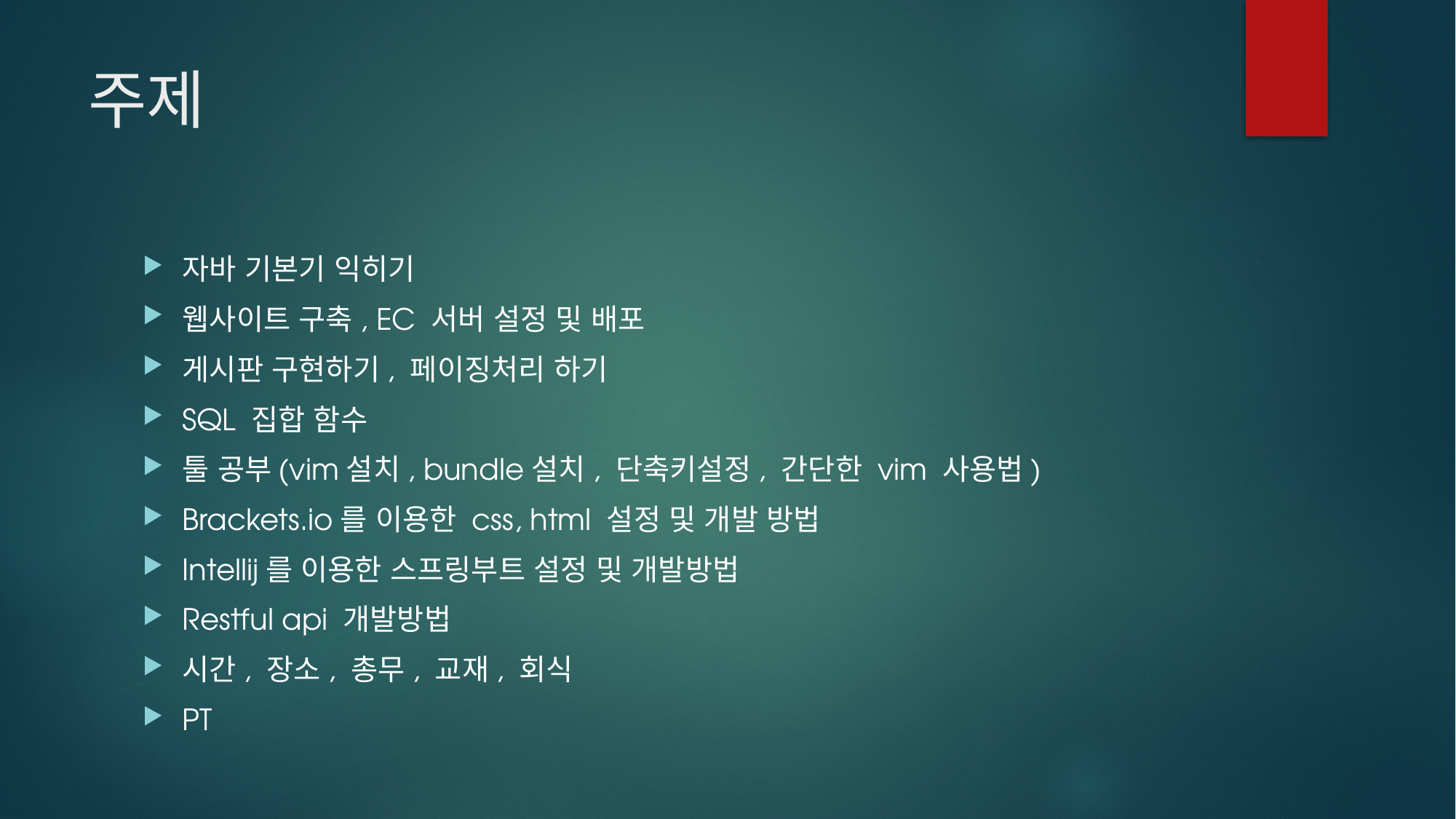

# 주제
자바 기본기 익히기
웹사이트 구축, EC 서버 설정 및 배포
게시판 구현하기, 페이징처리 하기
SQL 집합 함수
툴 공부(vim설치, bundle설치, 단축키설정, 간단한 vim 사용법)
Brackets.io를 이용한 css, html 설정 및 개발 방법
Intellij를 이용한 스프링부트 설정 및 개발방법
Restful api 개발방법
시간, 장소, 총무, 교재, 회식
PT